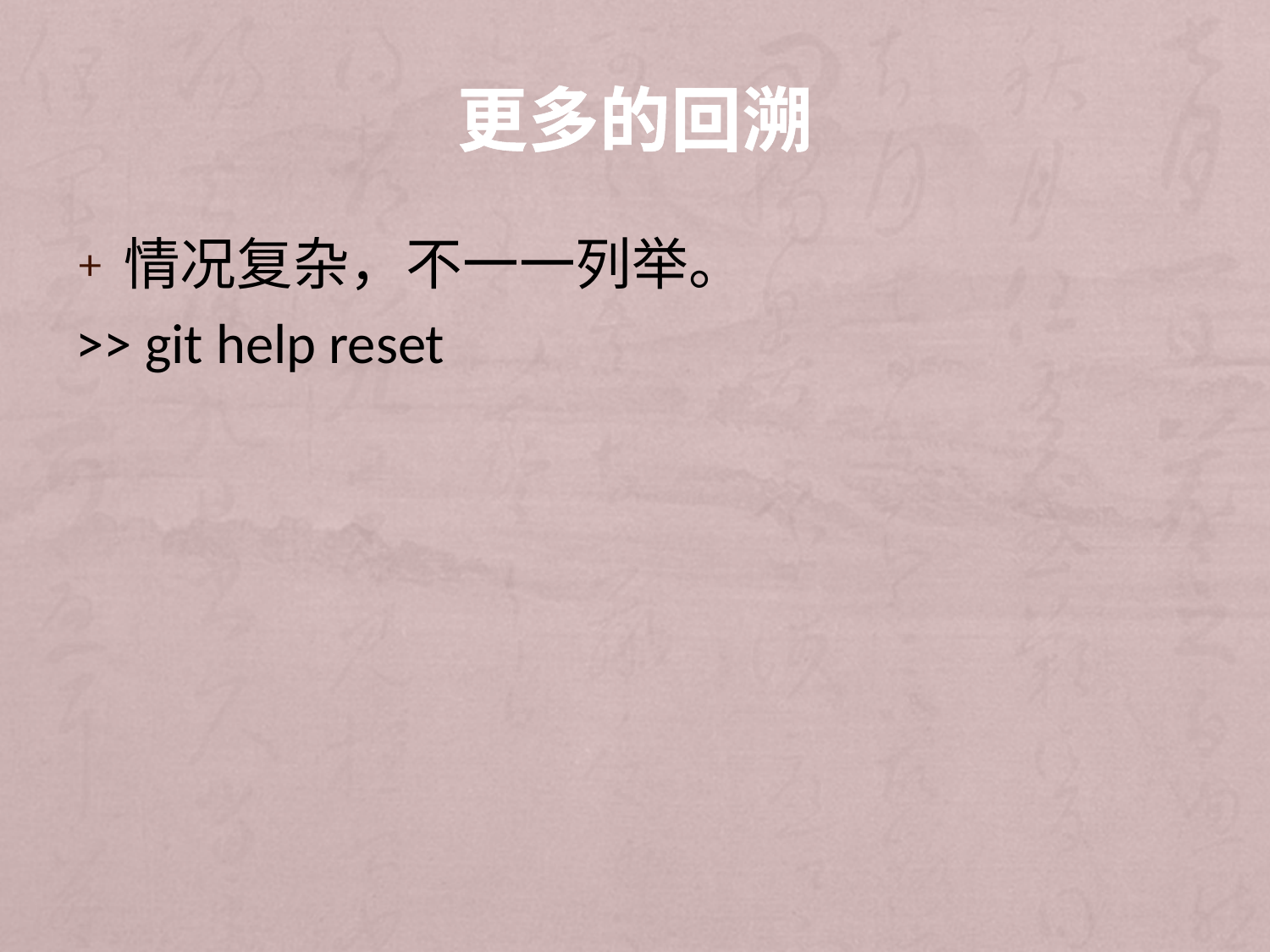

# 更多的回溯
情况复杂，不一一列举。
>> git help reset